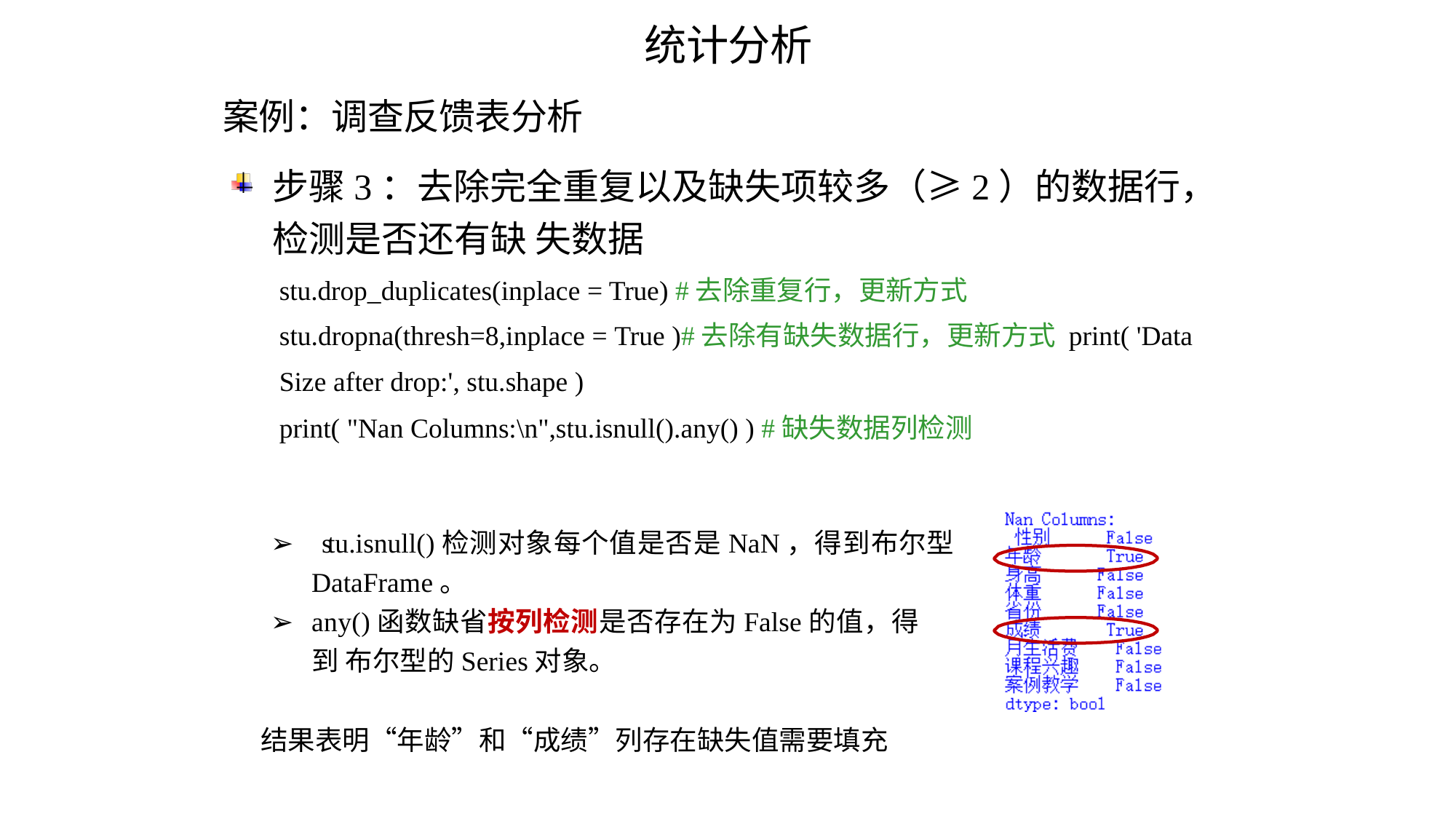

统计分析
# 案例：调查反馈表分析
步骤3：去除完全重复以及缺失项较多（≥2）的数据行，检测是否还有缺 失数据
stu.drop_duplicates(inplace = True) #去除重复行，更新方式 stu.dropna(thresh=8,inplace = True )#去除有缺失数据行，更新方式 print( 'Data Size after drop:', stu.shape )

print( "Nan Columns:\n",stu.isnull().any() ) #缺失数据列检测

➢	stu.isnull()检测对象每个值是否是NaN，得到布尔型
DataFrame。
➢	any()函数缺省按列检测是否存在为False的值，得到 布尔型的Series对象。

结果表明“年龄”和“成绩”列存在缺失值需要填充